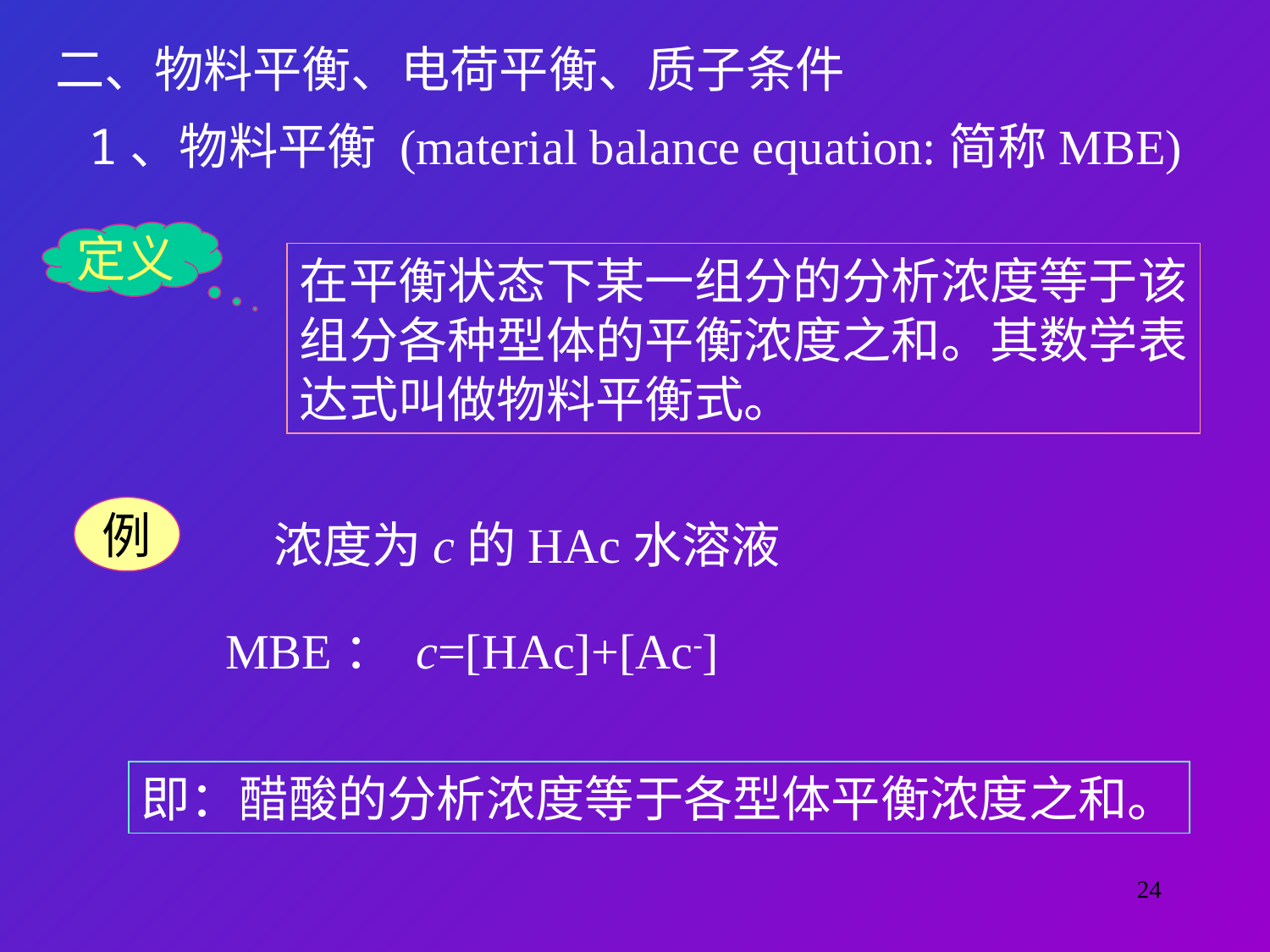

二、物料平衡、电荷平衡、质子条件
1、物料平衡 (material balance equation:简称MBE)
定义
在平衡状态下某一组分的分析浓度等于该
组分各种型体的平衡浓度之和。其数学表
达式叫做物料平衡式。
例
浓度为c的HAc水溶液
MBE： c=[HAc]+[Ac-]
即：醋酸的分析浓度等于各型体平衡浓度之和。
24